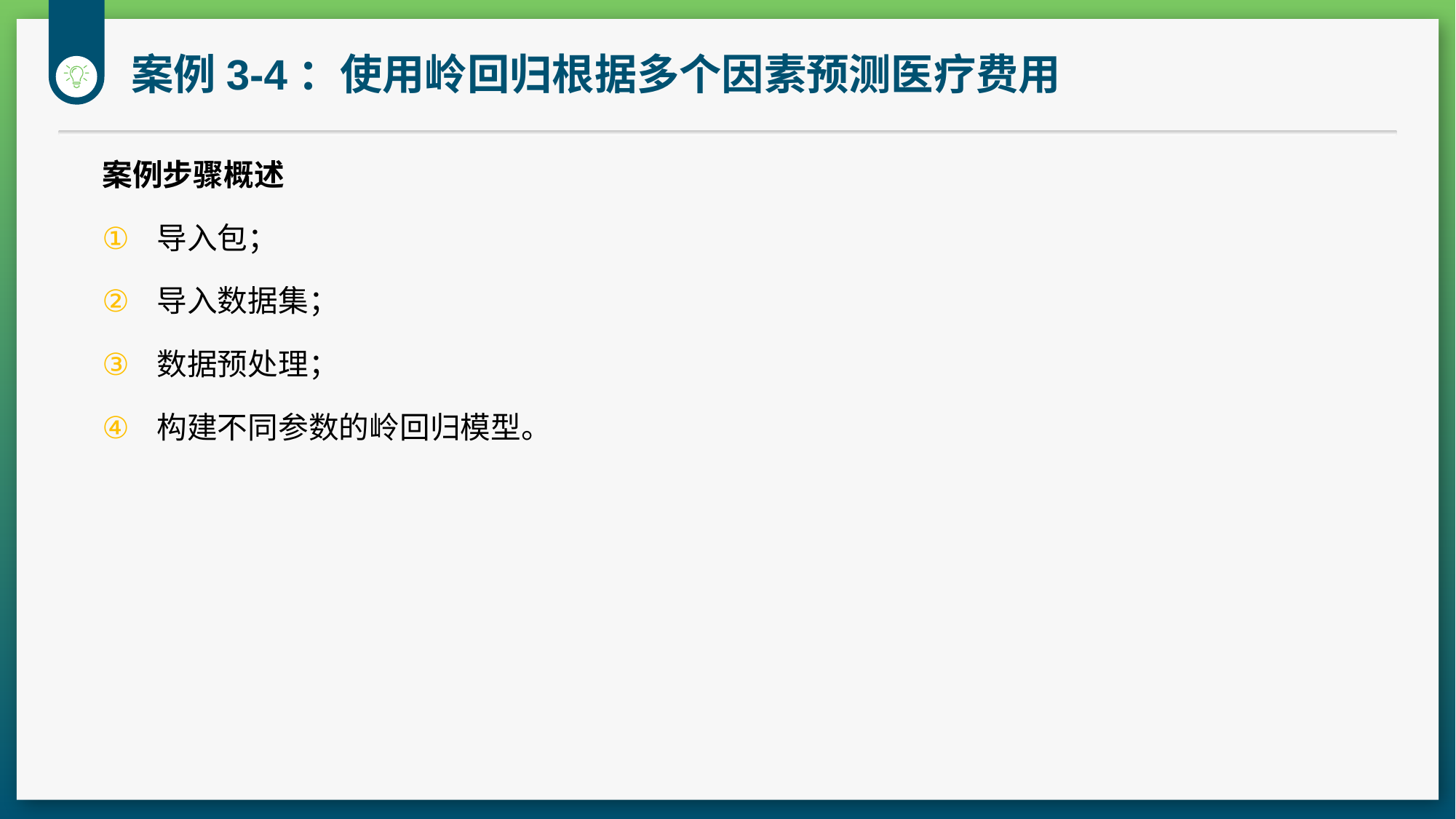

案例3-4：使用岭回归根据多个因素预测医疗费用

案例步骤概述
导入包；
导入数据集；
数据预处理；
构建不同参数的岭回归模型。